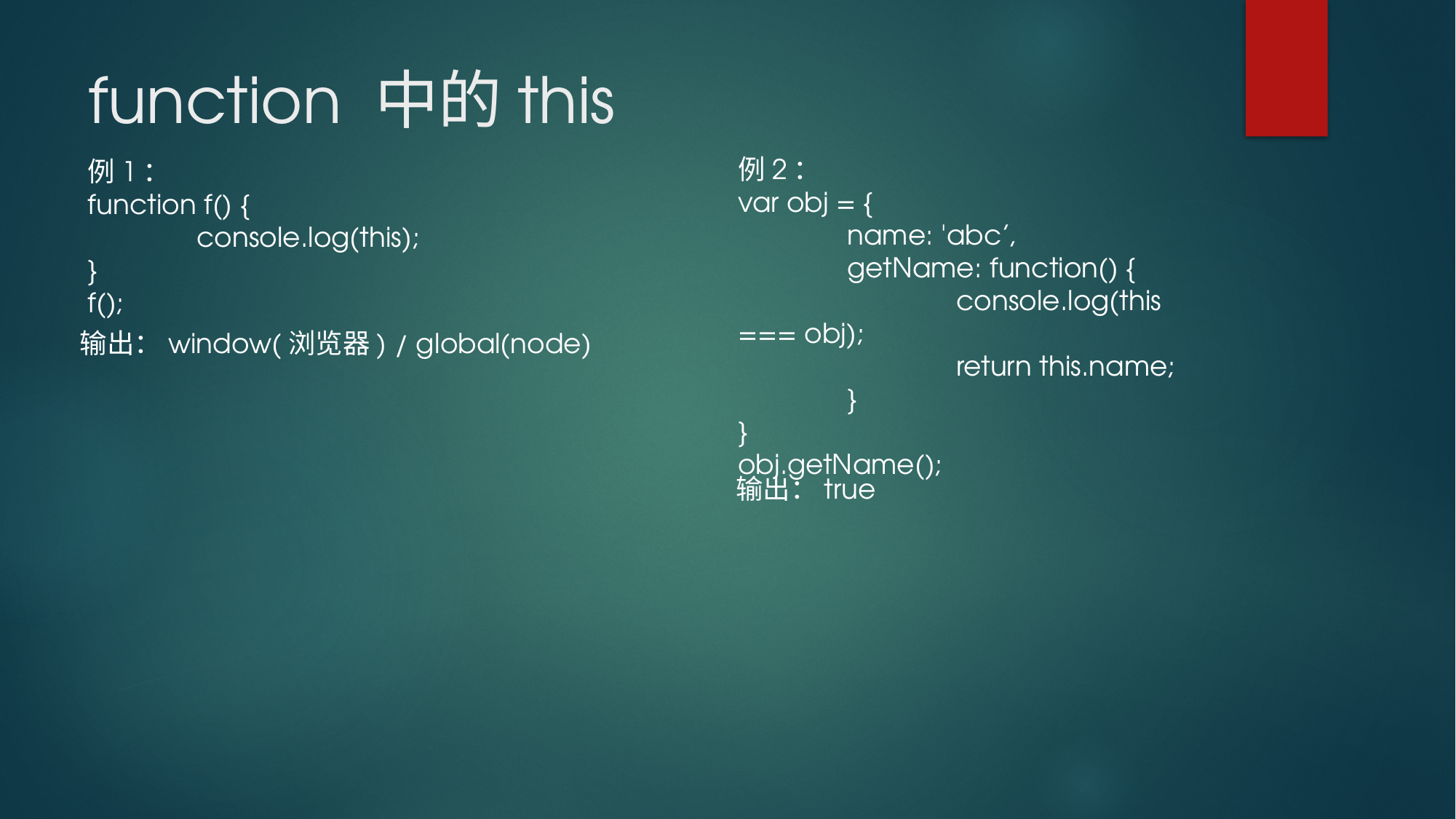

# function 中的this
例2：
var obj = {
	name: 'abc’,
	getName: function() {
		console.log(this === obj);
		return this.name;
	}
}
obj.getName();

例1：
function f() {
	console.log(this);
}
f();

输出：window(浏览器) / global(node)
输出：true